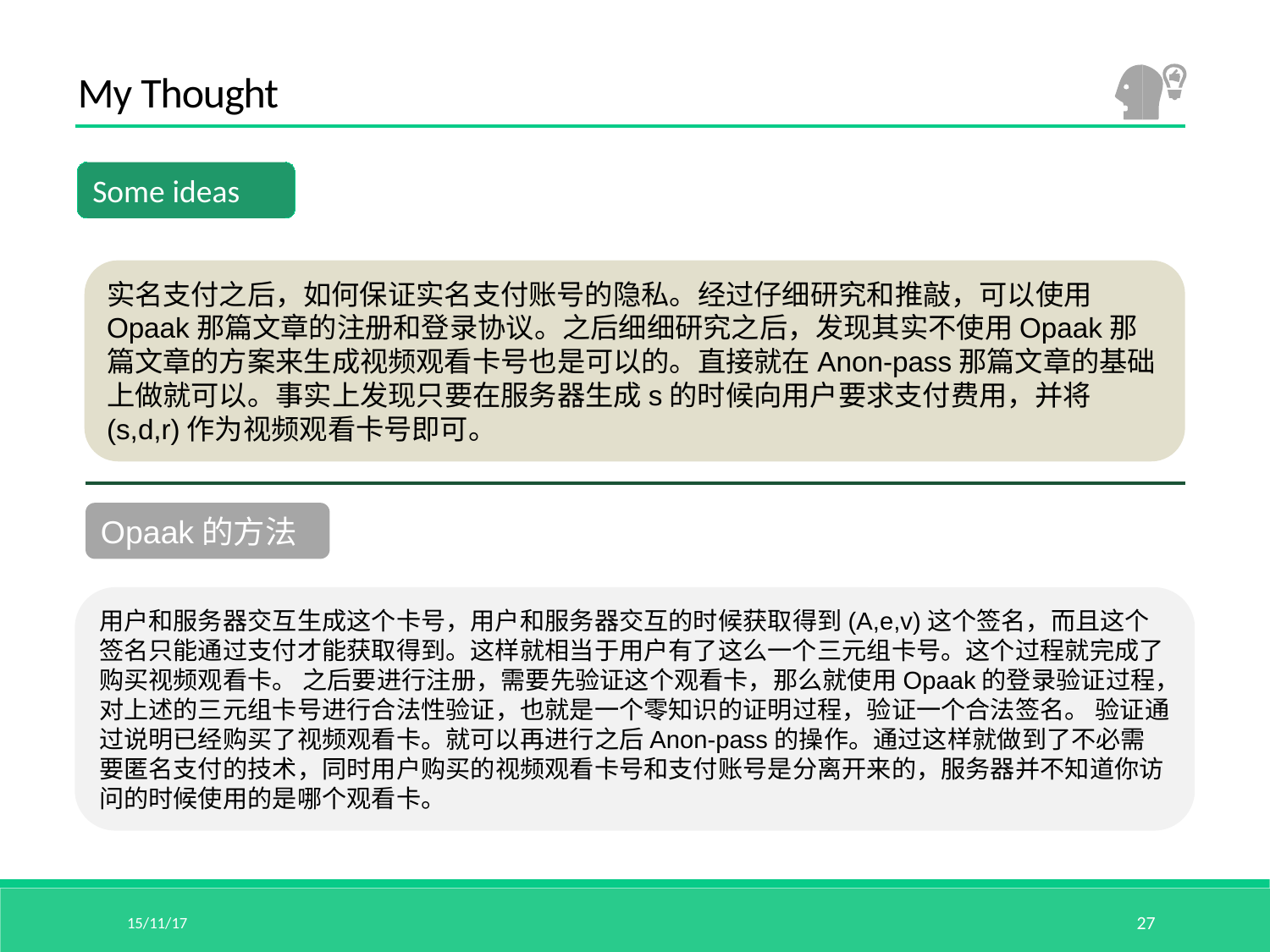

My Thought

Some ideas
实名支付之后，如何保证实名支付账号的隐私。经过仔细研究和推敲，可以使用Opaak那篇文章的注册和登录协议。之后细细研究之后，发现其实不使用Opaak那篇文章的方案来生成视频观看卡号也是可以的。直接就在Anon-pass那篇文章的基础上做就可以。事实上发现只要在服务器生成s的时候向用户要求支付费用，并将(s,d,r)作为视频观看卡号即可。
Opaak的方法
用户和服务器交互生成这个卡号，用户和服务器交互的时候获取得到(A,e,v)这个签名，而且这个签名只能通过支付才能获取得到。这样就相当于用户有了这么一个三元组卡号。这个过程就完成了购买视频观看卡。 之后要进行注册，需要先验证这个观看卡，那么就使用Opaak的登录验证过程，对上述的三元组卡号进行合法性验证，也就是一个零知识的证明过程，验证一个合法签名。 验证通过说明已经购买了视频观看卡。就可以再进行之后Anon-pass的操作。通过这样就做到了不必需要匿名支付的技术，同时用户购买的视频观看卡号和支付账号是分离开来的，服务器并不知道你访问的时候使用的是哪个观看卡。
15/11/17
27